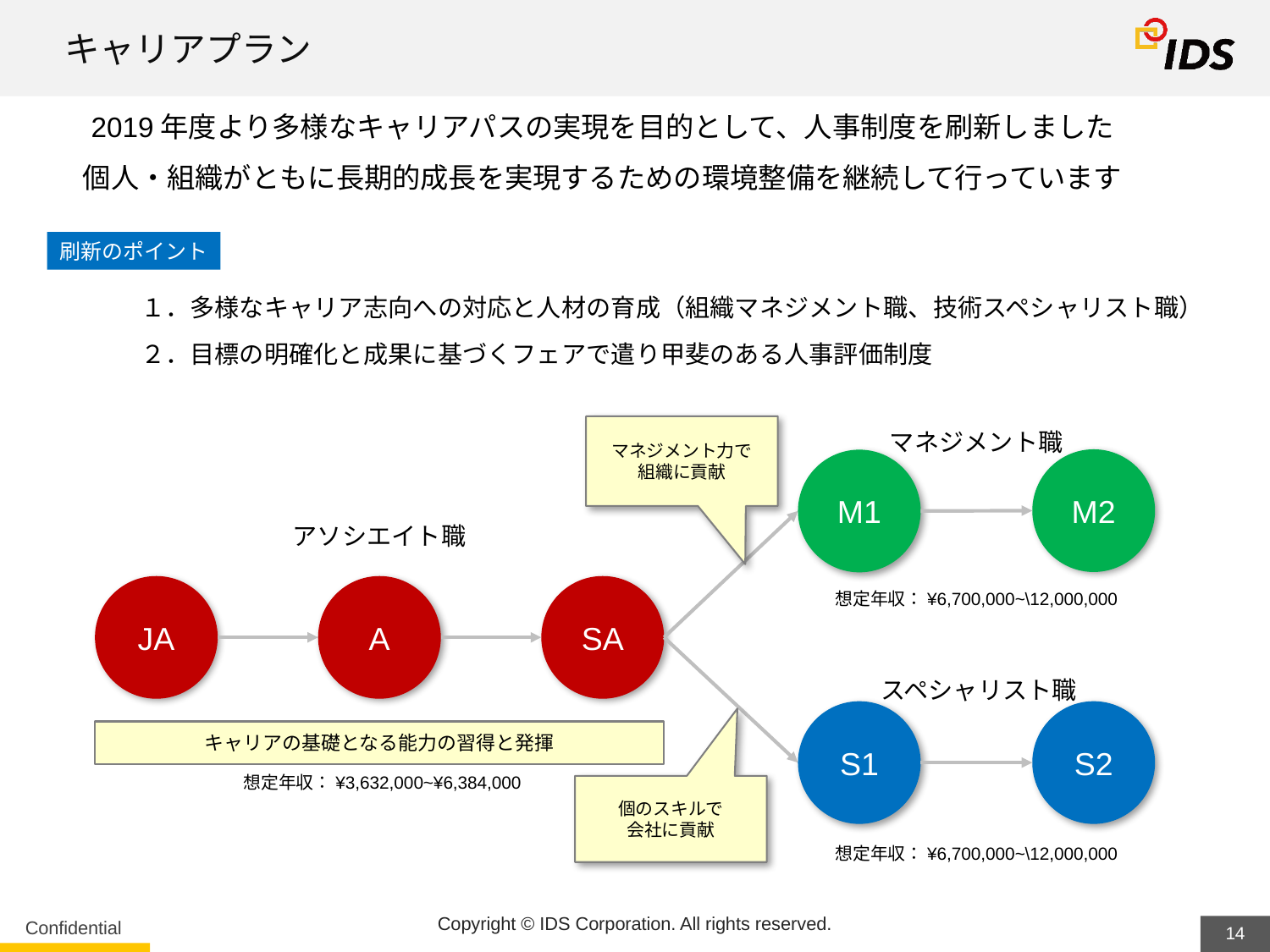

# キャリアプラン
14
2019年度より多様なキャリアパスの実現を目的として、人事制度を刷新しました

個人・組織がともに長期的成長を実現するための環境整備を継続して行っています
刷新のポイント
１．多様なキャリア志向への対応と人材の育成（組織マネジメント職、技術スペシャリスト職）

２．目標の明確化と成果に基づくフェアで遣り甲斐のある人事評価制度
マネジメント力で
組織に貢献
マネジメント職
M2
M1
JA
A
SA
S2
S1
アソシエイト職
想定年収：¥6,700,000~\12,000,000
スペシャリスト職
キャリアの基礎となる能力の習得と発揮
想定年収：¥3,632,000~¥6,384,000
個のスキルで
会社に貢献
想定年収：¥6,700,000~\12,000,000